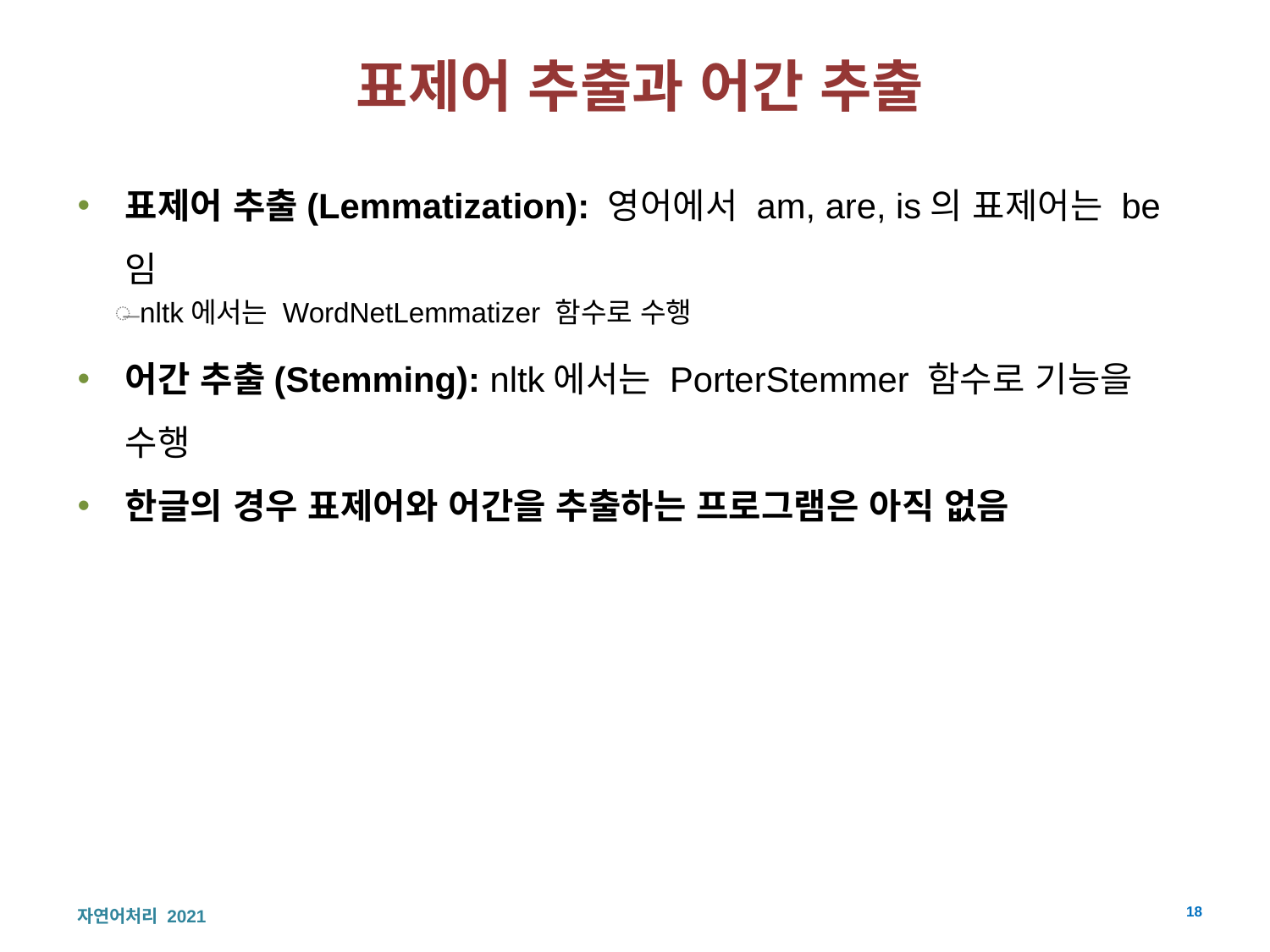

# 표제어 추출과 어간 추출
표제어 추출(Lemmatization): 영어에서 am, are, is의 표제어는 be 임
nltk에서는 WordNetLemmatizer 함수로 수행
어간 추출(Stemming): nltk에서는 PorterStemmer 함수로 기능을 수행
한글의 경우 표제어와 어간을 추출하는 프로그램은 아직 없음